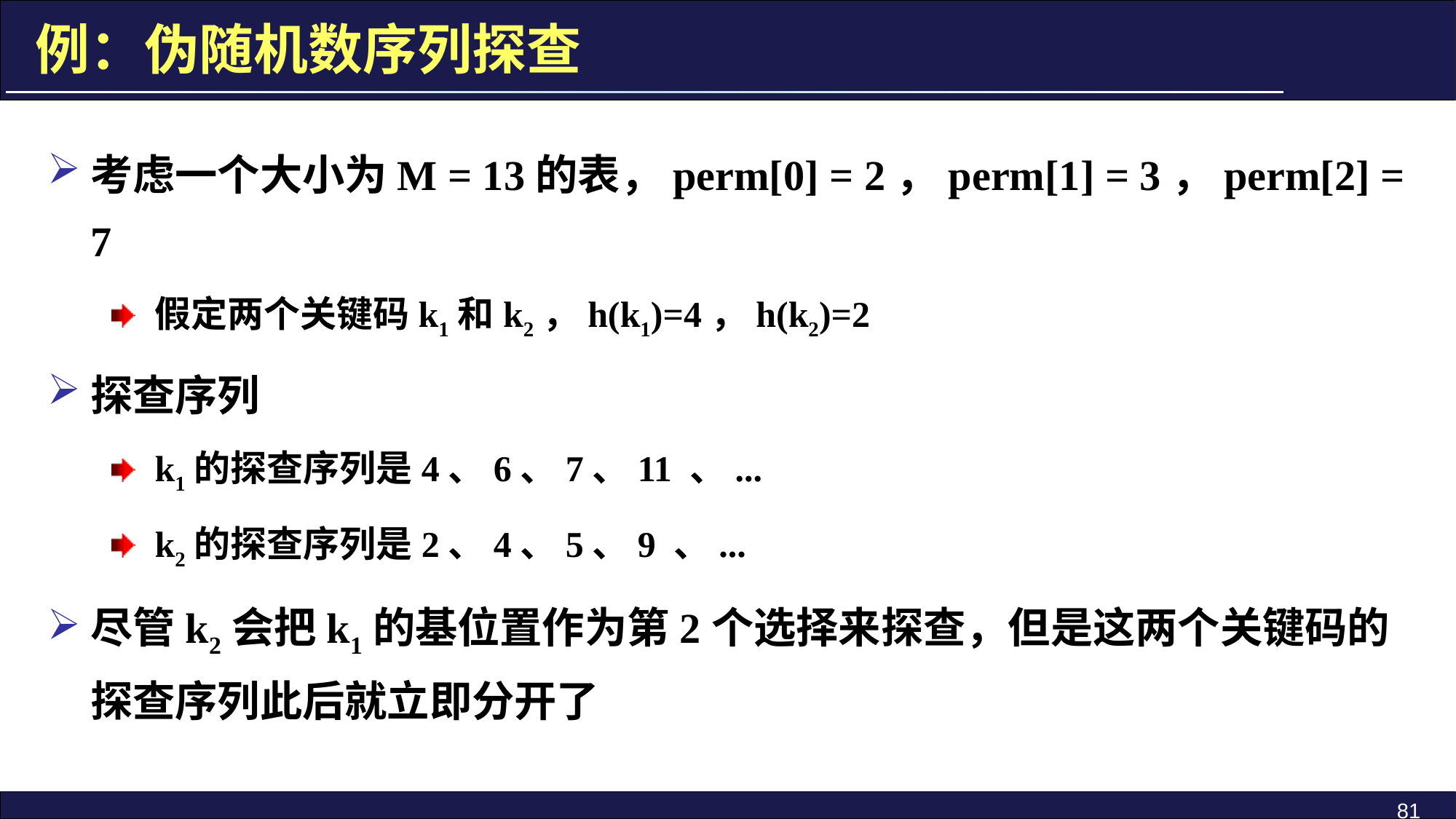

例：伪随机数序列探查
考虑一个大小为M = 13的表，perm[0] = 2，perm[1] = 3，perm[2] = 7
假定两个关键码k1和k2，h(k1)=4，h(k2)=2
探查序列
k1的探查序列是4、6、7、11 、...
k2的探查序列是2、4、5、9 、...
尽管k2会把k1的基位置作为第2个选择来探查，但是这两个关键码的探查序列此后就立即分开了
81